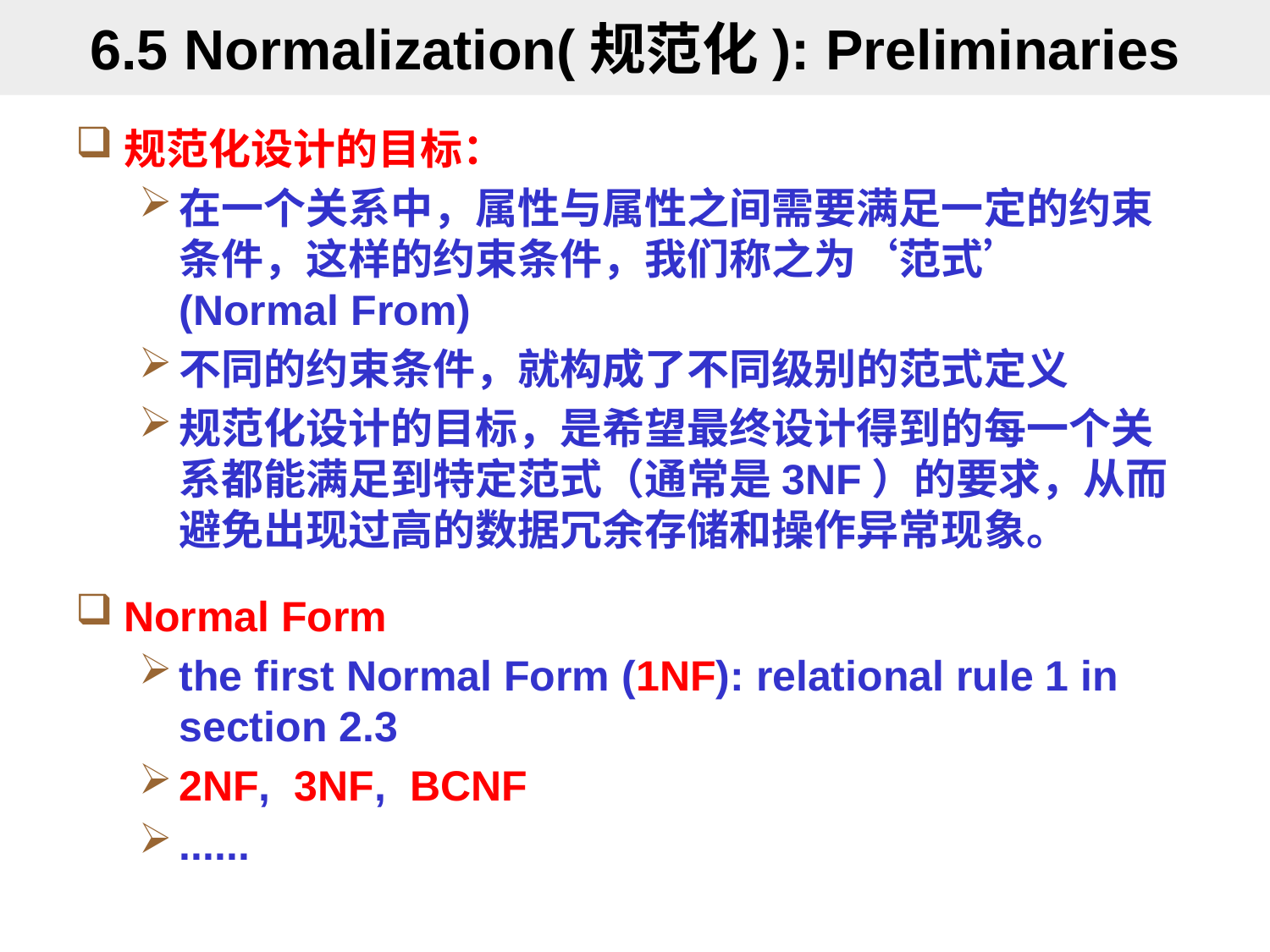

# 6.5 Normalization(规范化): Preliminaries
规范化设计的目标：
在一个关系中，属性与属性之间需要满足一定的约束条件，这样的约束条件，我们称之为‘范式’ (Normal From)
不同的约束条件，就构成了不同级别的范式定义
规范化设计的目标，是希望最终设计得到的每一个关系都能满足到特定范式（通常是3NF）的要求，从而避免出现过高的数据冗余存储和操作异常现象。
Normal Form
the first Normal Form (1NF): relational rule 1 in section 2.3
2NF,  3NF,  BCNF
......